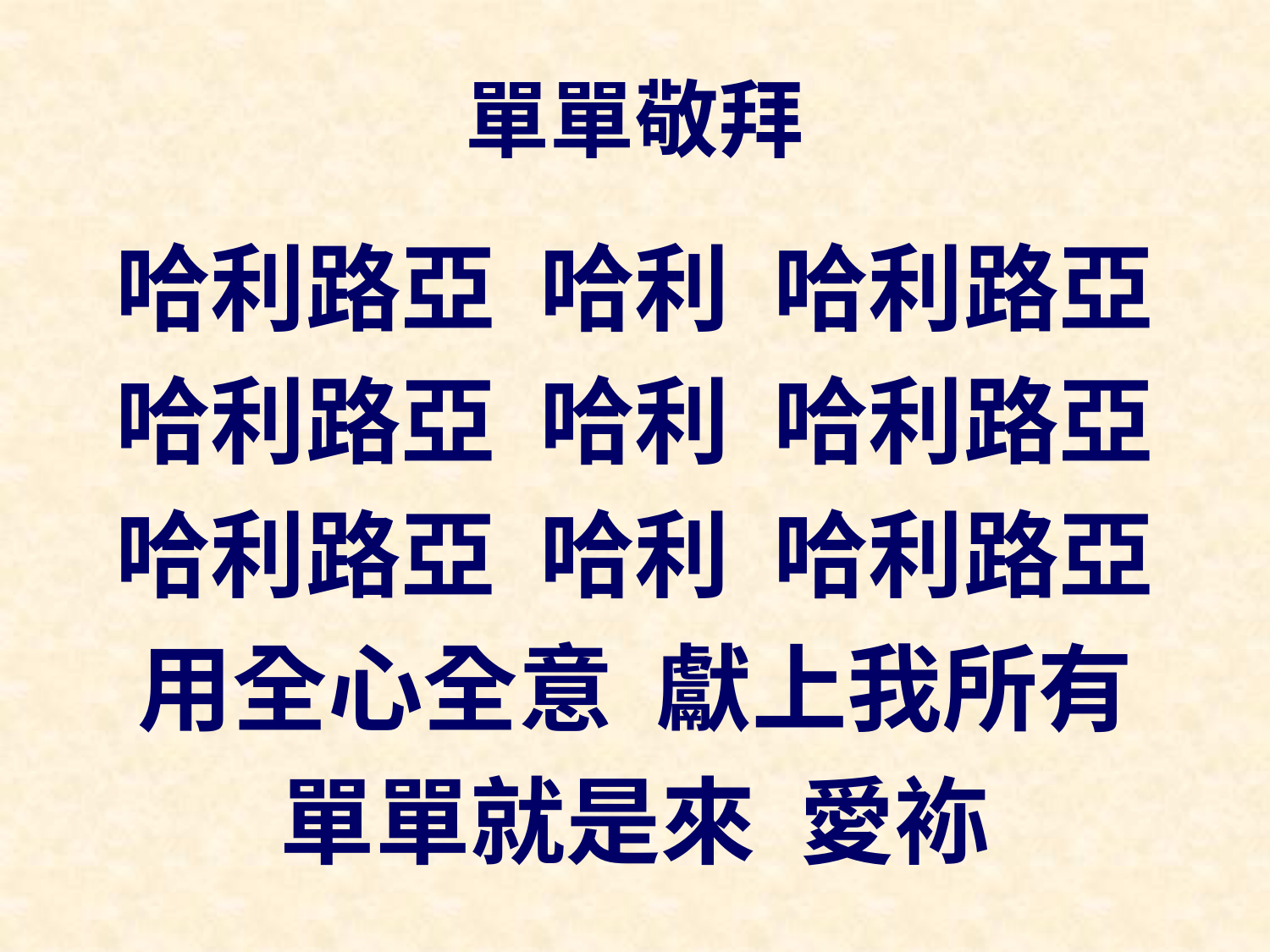

# 單單敬拜
哈利路亞  哈利  哈利路亞
哈利路亞  哈利  哈利路亞
哈利路亞  哈利  哈利路亞
用全心全意  獻上我所有
單單就是來  愛袮